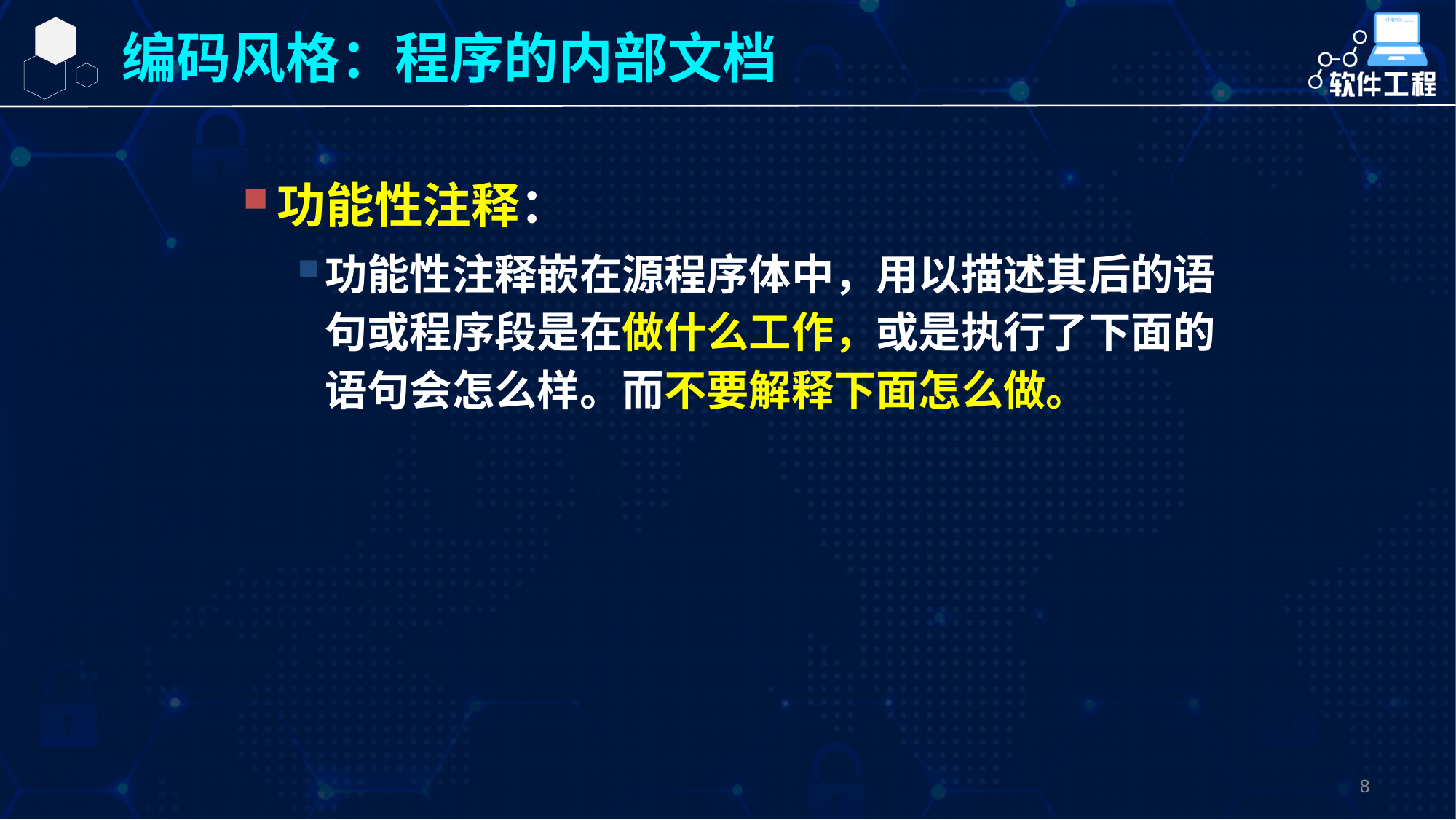

编码风格：程序的内部文档
功能性注释：
功能性注释嵌在源程序体中，用以描述其后的语句或程序段是在做什么工作，或是执行了下面的语句会怎么样。而不要解释下面怎么做。
8